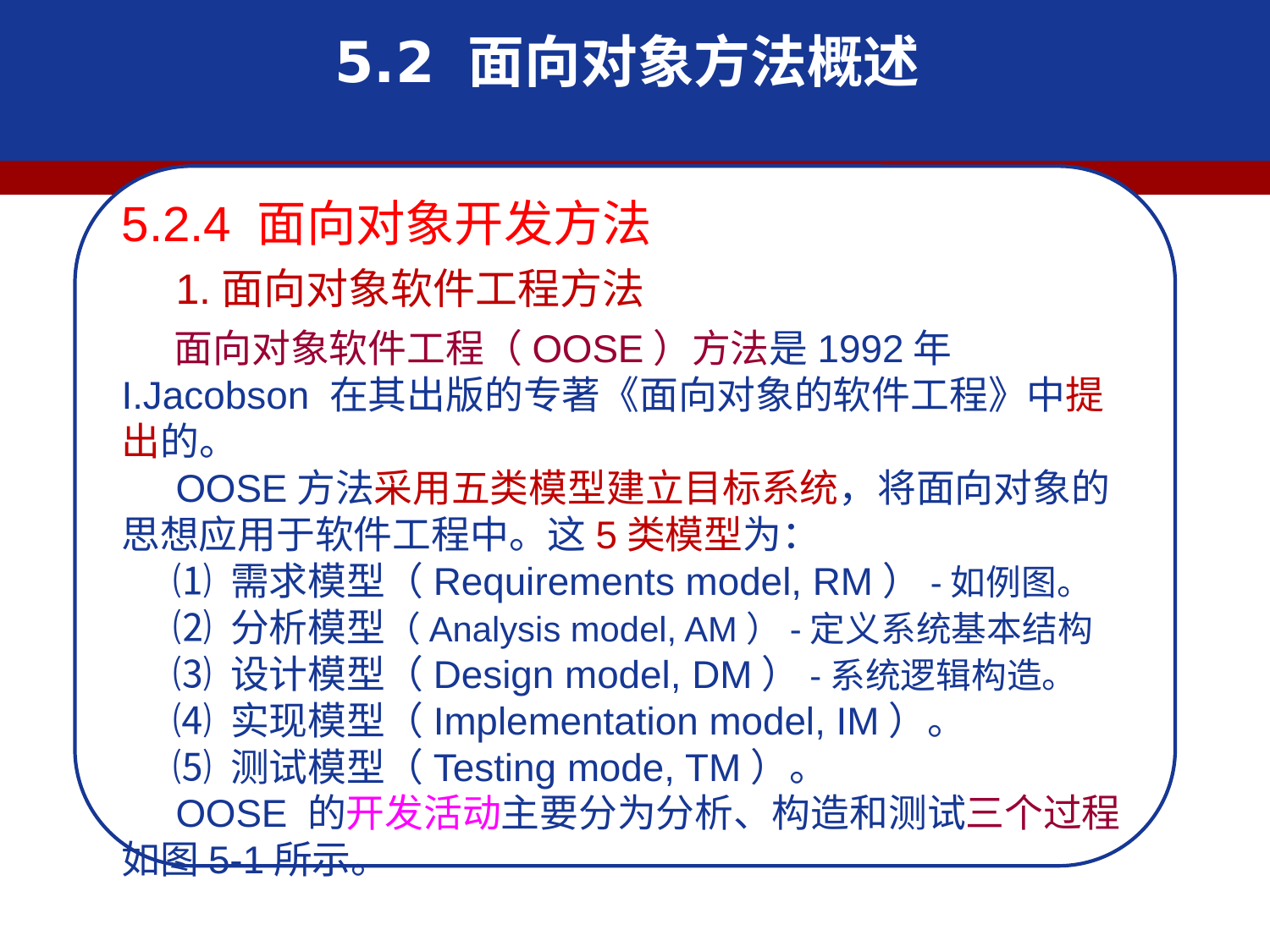

5.2 面向对象方法概述

5.2.4 面向对象开发方法
     1.面向对象软件工程方法
     面向对象软件工程（OOSE）方法是1992年I.Jacobson 在其出版的专著《面向对象的软件工程》中提出的。
     OOSE方法采用五类模型建立目标系统，将面向对象的思想应用于软件工程中。这5类模型为：
      ⑴ 需求模型（Requirements model, RM）-如例图。
      ⑵ 分析模型（Analysis model, AM）-定义系统基本结构
      ⑶ 设计模型（Design model, DM）-系统逻辑构造。
      ⑷ 实现模型（Implementation model, IM）。
      ⑸ 测试模型（Testing mode, TM）。
     OOSE 的开发活动主要分为分析、构造和测试三个过程如图5-1所示。